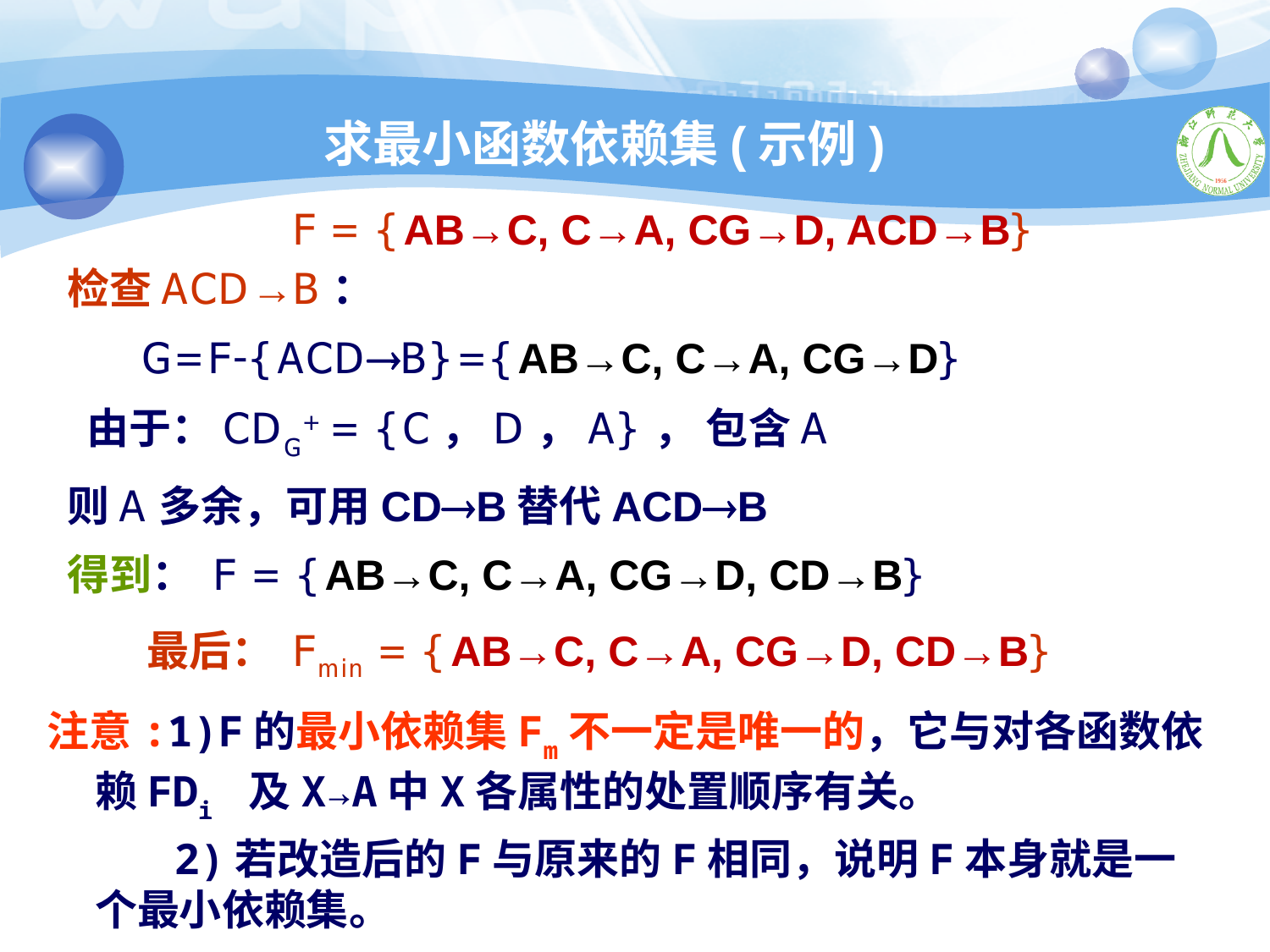

# 求最小函数依赖集(示例)
 F = {AB→C, C→A, CG→D, ACD→B}
检查ACD→B：
      G=F-{ACD→B}={AB→C, C→A, CG→D}
 由于：CDG+ = {C，D，A}， 包含A
则A多余，可用CD→B替代ACD→B
得到： F = {AB→C, C→A, CG→D, CD→B}
最后： Fmin = {AB→C, C→A, CG→D, CD→B}
注意:1)F的最小依赖集Fm不一定是唯一的，它与对各函数依赖FDi 及X→A中X各属性的处置顺序有关。
     2)若改造后的F与原来的F相同，说明F本身就是一个最小依赖集。